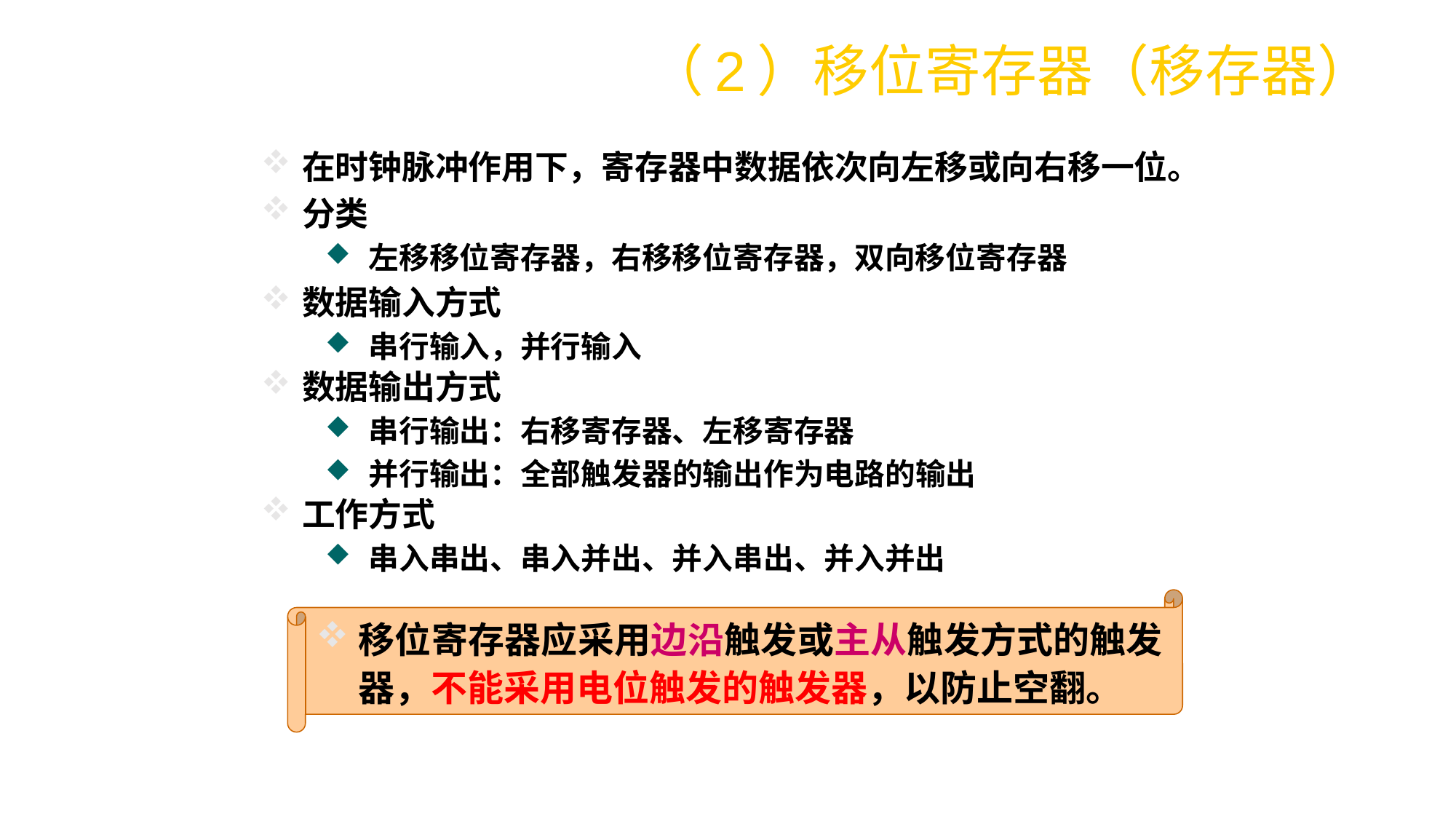

（2）移位寄存器（移存器）
在时钟脉冲作用下，寄存器中数据依次向左移或向右移一位。
分类
左移移位寄存器，右移移位寄存器，双向移位寄存器
数据输入方式
串行输入，并行输入
数据输出方式
串行输出：右移寄存器、左移寄存器
并行输出：全部触发器的输出作为电路的输出
工作方式
串入串出、串入并出、并入串出、并入并出
移位寄存器应采用边沿触发或主从触发方式的触发器，不能采用电位触发的触发器，以防止空翻。